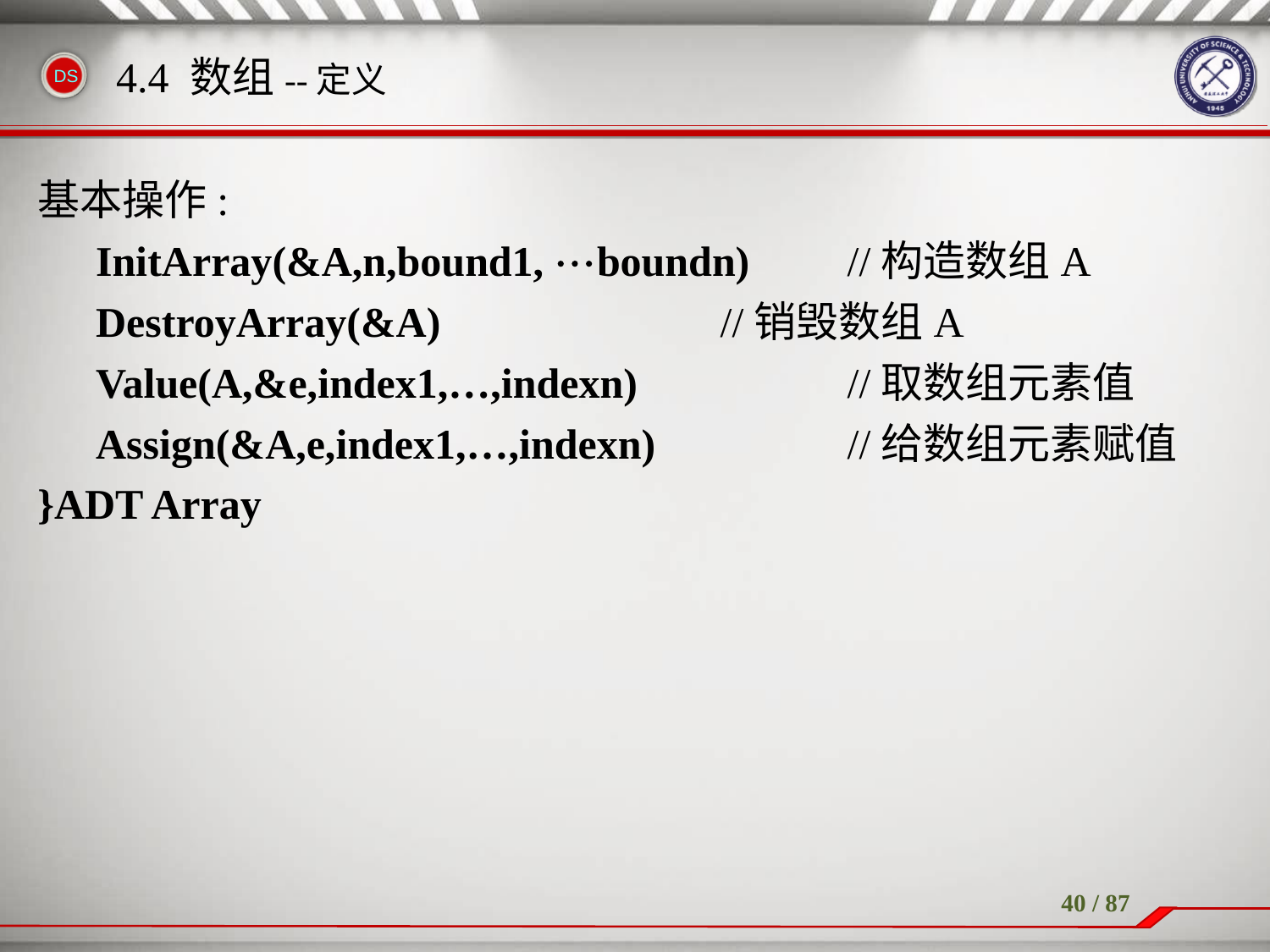

# 4.4 数组--定义
基本操作:
	 InitArray(&A,n,bound1, …boundn)	//构造数组A
	 DestroyArray(&A) 			//销毁数组A
	 Value(A,&e,index1,…,indexn)		//取数组元素值
	 Assign(&A,e,index1,…,indexn)		//给数组元素赋值
}ADT Array